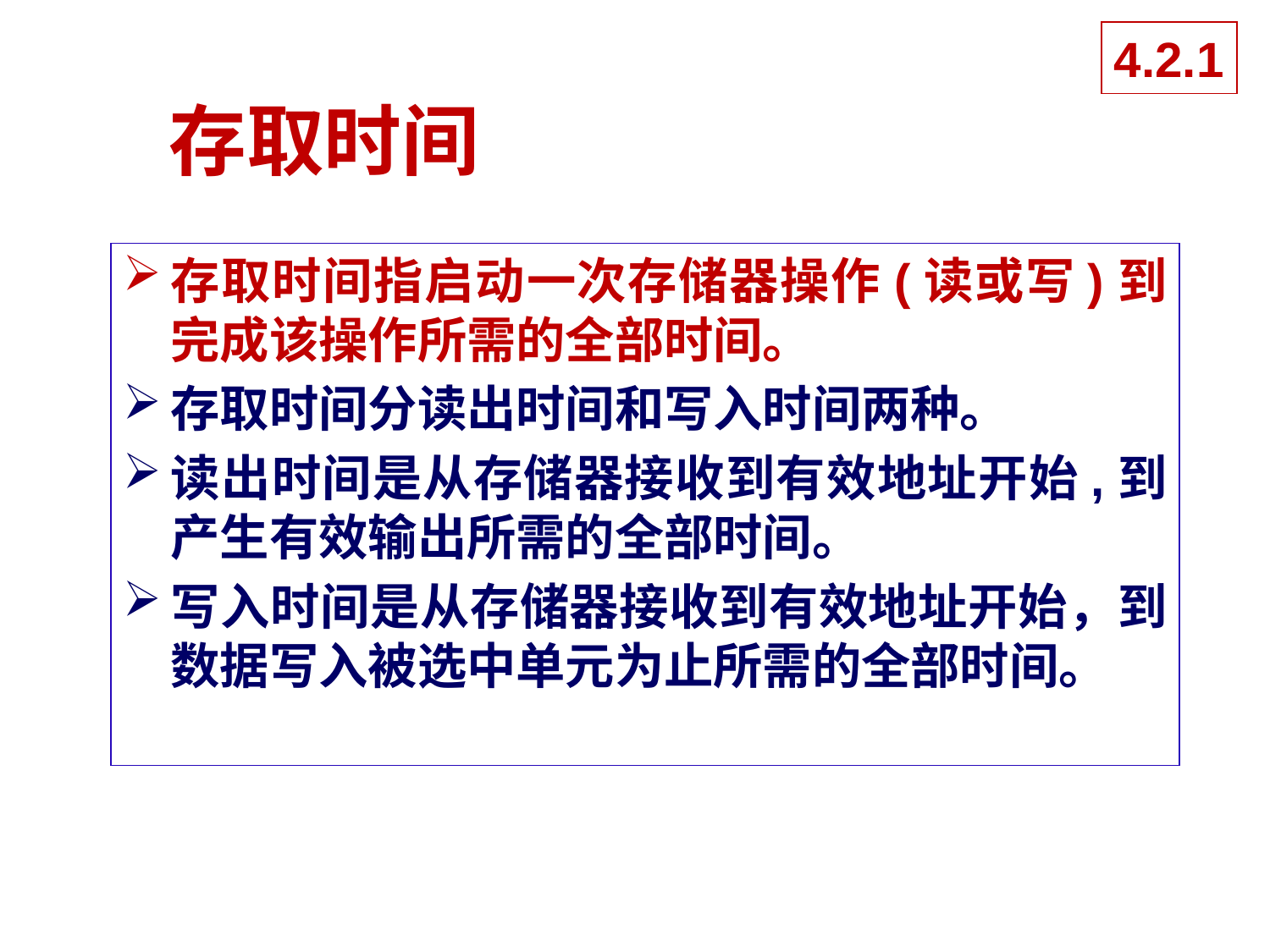

4.2.1
# 存取时间
存取时间指启动一次存储器操作(读或写)到完成该操作所需的全部时间。
存取时间分读出时间和写入时间两种。
读出时间是从存储器接收到有效地址开始,到产生有效输出所需的全部时间。
写入时间是从存储器接收到有效地址开始，到数据写入被选中单元为止所需的全部时间。